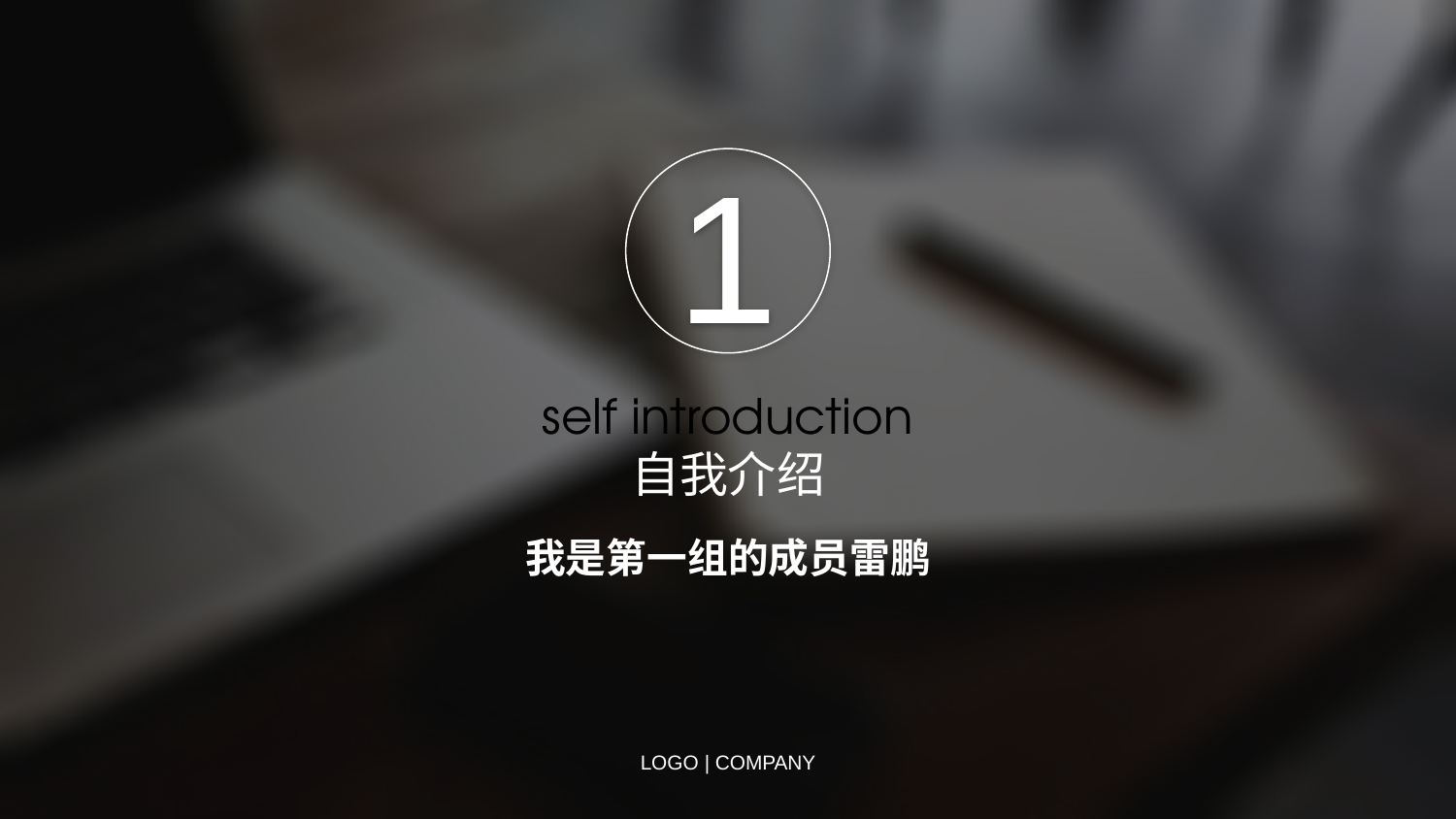

1
self introduction
自我介绍
我是第一组的成员雷鹏
LOGO | COMPANY